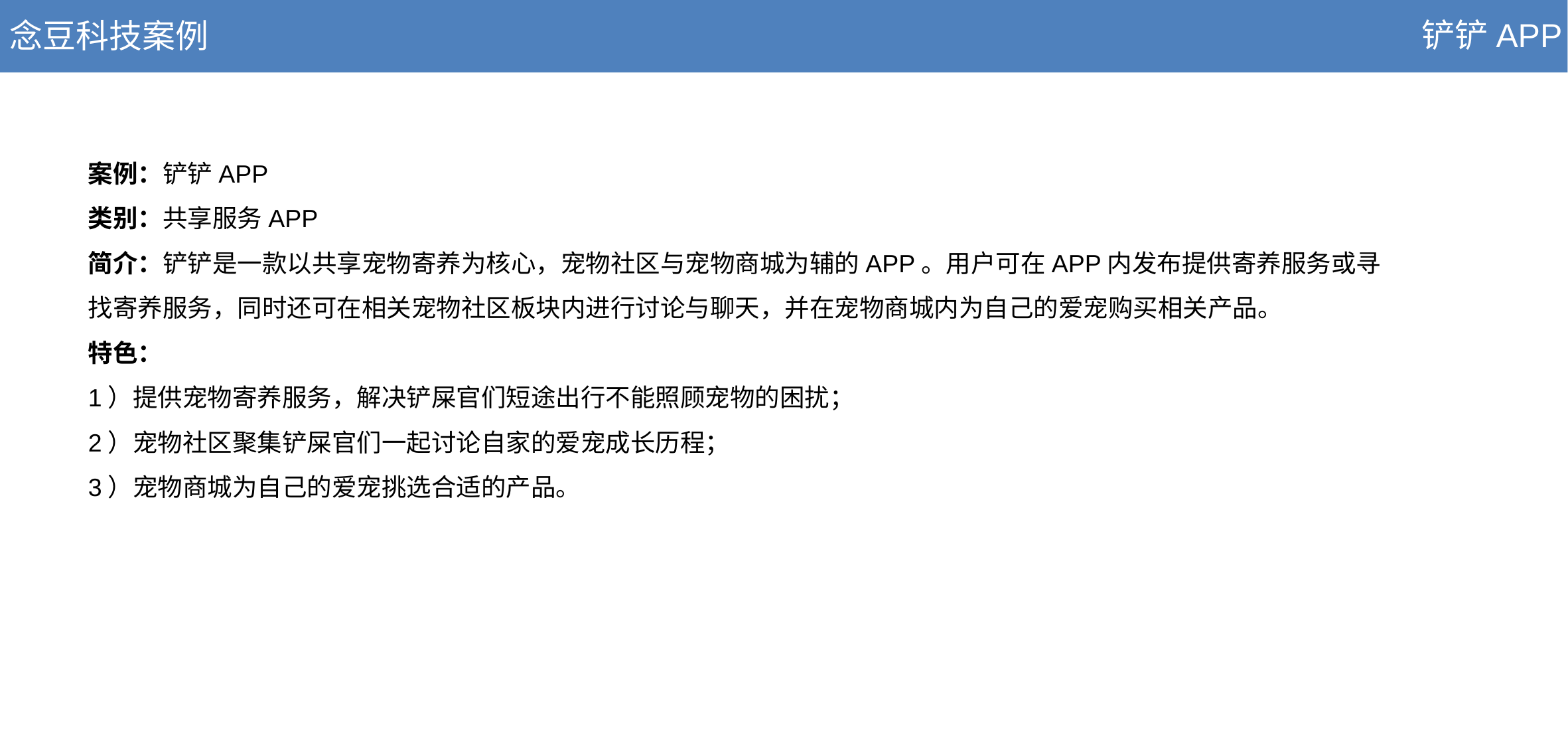

念豆科技案例
铲铲APP
案例：铲铲APP
类别：共享服务APP
简介：铲铲是一款以共享宠物寄养为核心，宠物社区与宠物商城为辅的APP。用户可在APP内发布提供寄养服务或寻找寄养服务，同时还可在相关宠物社区板块内进行讨论与聊天，并在宠物商城内为自己的爱宠购买相关产品。
特色：
1）提供宠物寄养服务，解决铲屎官们短途出行不能照顾宠物的困扰；
2）宠物社区聚集铲屎官们一起讨论自家的爱宠成长历程；
3）宠物商城为自己的爱宠挑选合适的产品。